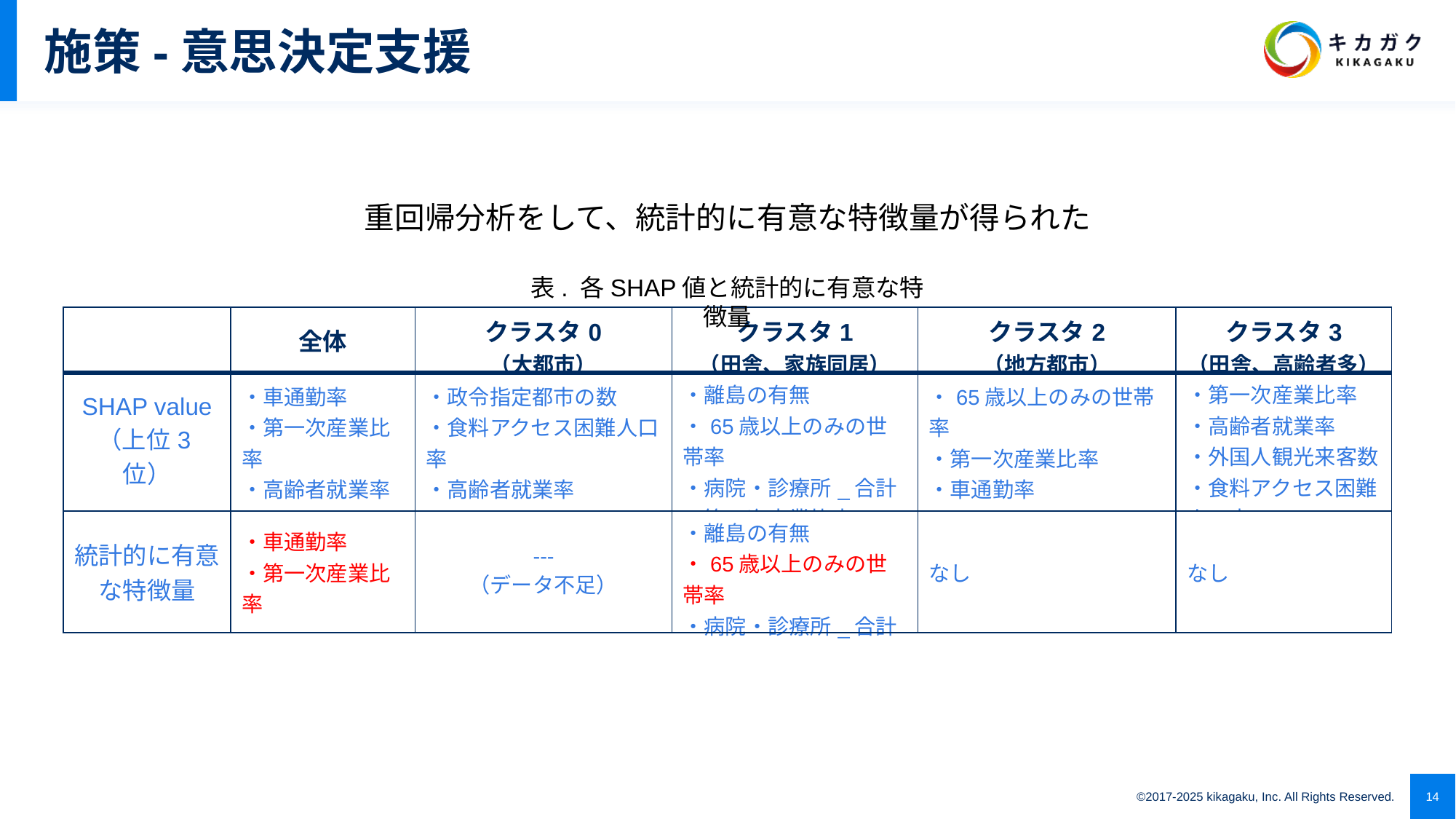

# 施策-意思決定支援
重回帰分析をして、統計的に有意な特徴量が得られた
表. 各SHAP値と統計的に有意な特徴量
|  | 全体 | クラスタ0 （大都市） | クラスタ1 （田舎、家族同居） | クラスタ2 （地方都市） | クラスタ3 （田舎、高齢者多） |
| --- | --- | --- | --- | --- | --- |
| SHAP value （上位3位） | ・車通勤率 ・第一次産業比率 ・高齢者就業率 | ・政令指定都市の数 ・食料アクセス困難人口率 ・高齢者就業率 | ・離島の有無 ・65歳以上のみの世帯率 ・病院・診療所\_合計 ・第一次産業比率 | ・65歳以上のみの世帯率 ・第一次産業比率 ・車通勤率 | ・第一次産業比率 ・高齢者就業率 ・外国人観光来客数 ・食料アクセス困難人口率 |
| 統計的に有意 な特徴量 | ・車通勤率 ・第一次産業比率 | --- （データ不足） | ・離島の有無 ・65歳以上のみの世帯率 ・病院・診療所\_合計 | なし | なし |
※赤字は地域特性の特徴量